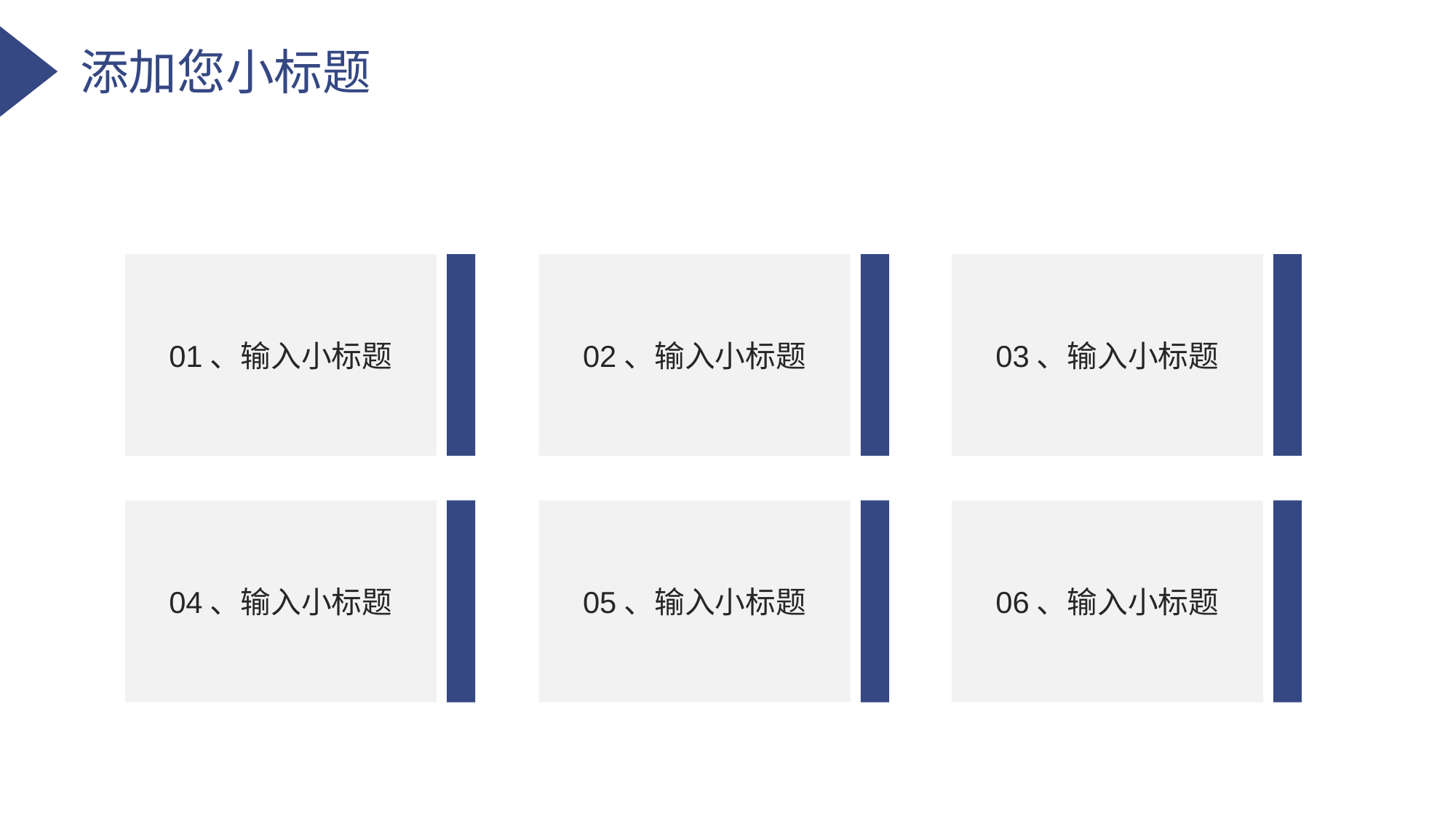

添加您小标题

01、输入小标题

02、输入小标题

03、输入小标题

04、输入小标题

05、输入小标题

06、输入小标题